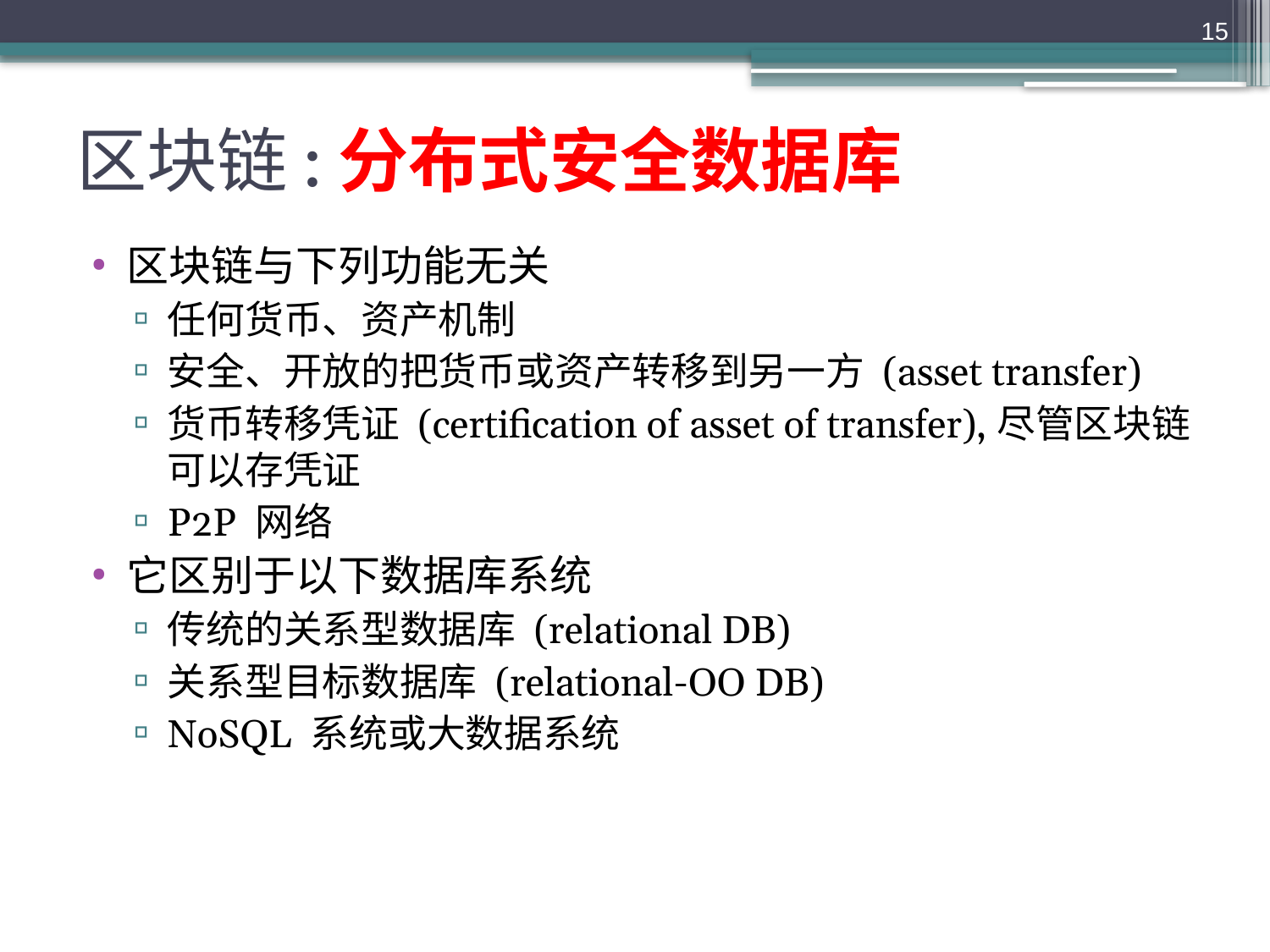

15
# 区块链:分布式安全数据库

区块链与下列功能无关
任何货币、资产机制
安全、开放的把货币或资产转移到另一方 (asset transfer)
货币转移凭证 (certification of asset of transfer),尽管区块链可以存凭证
P2P 网络
它区别于以下数据库系统
传统的关系型数据库 (relational DB)
关系型目标数据库 (relational-OO DB)
NoSQL 系统或大数据系统